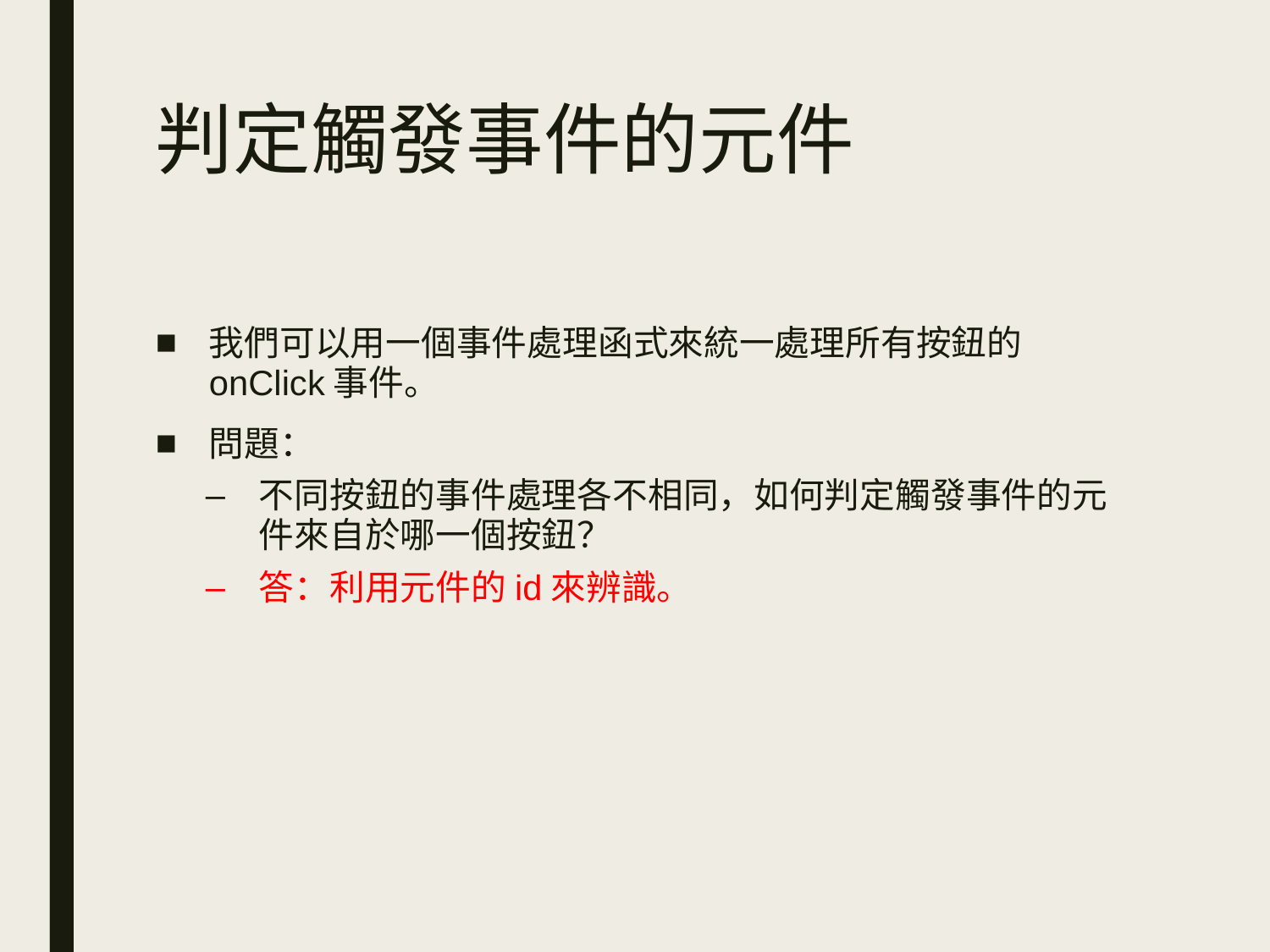

# 判定觸發事件的元件
我們可以用一個事件處理函式來統一處理所有按鈕的onClick事件。
問題：
不同按鈕的事件處理各不相同，如何判定觸發事件的元件來自於哪一個按鈕？
答：利用元件的id來辨識。